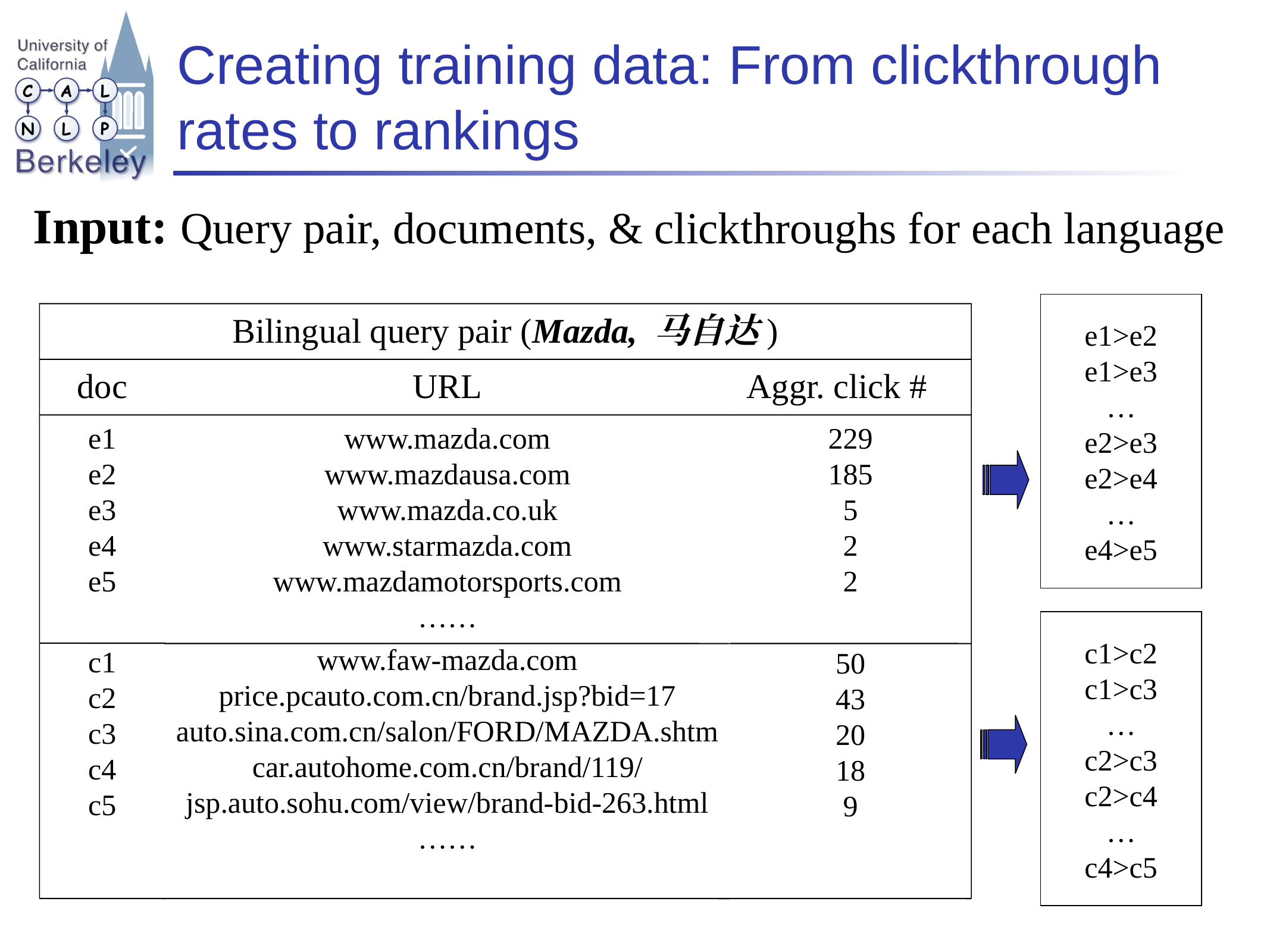

# Creating training data: From clickthrough rates to rankings
Input: Query pair, documents, & clickthroughs for each language
e1>e2
e1>e3
…
e2>e3
e2>e4
…
e4>e5
Bilingual query pair (Mazda, 马自达)

doc

URL

Aggr. click #

e1
e2
e3
e4
e5

www.mazda.com
www.mazdausa.com
www.mazda.co.uk
www.starmazda.com
www.mazdamotorsports.com
……

229
185
5
2
2

c1>c2
c1>c3
…
c2>c3
c2>c4
…
c4>c5
www.faw-mazda.com
price.pcauto.com.cn/brand.jsp?bid=17
auto.sina.com.cn/salon/FORD/MAZDA.shtm
car.autohome.com.cn/brand/119/
jsp.auto.sohu.com/view/brand-bid-263.html
……
c1
c2
c3
c4
c5
50
43
20
18
9